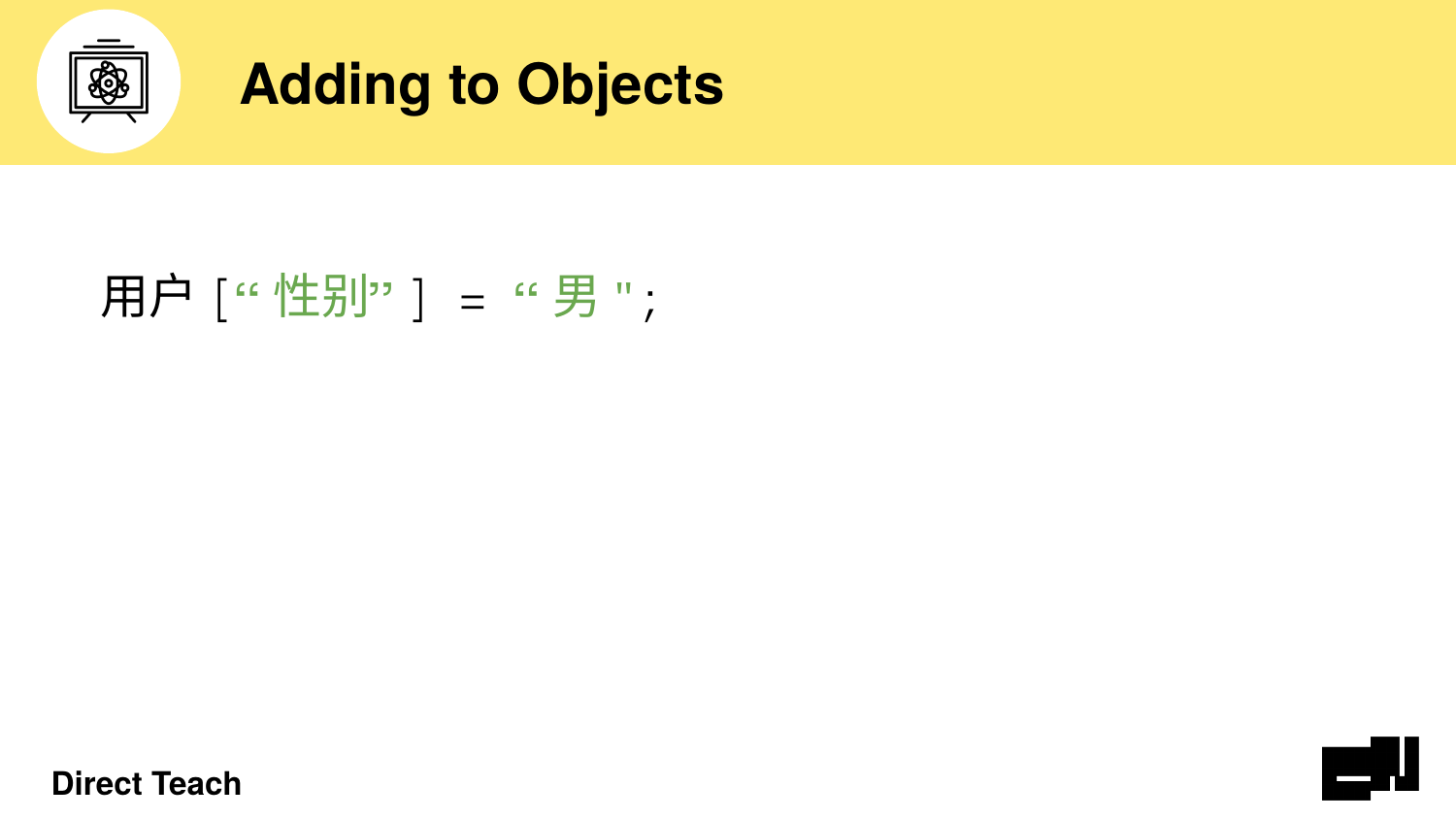

# Adding to Objects

用户[“性别”] = “男";